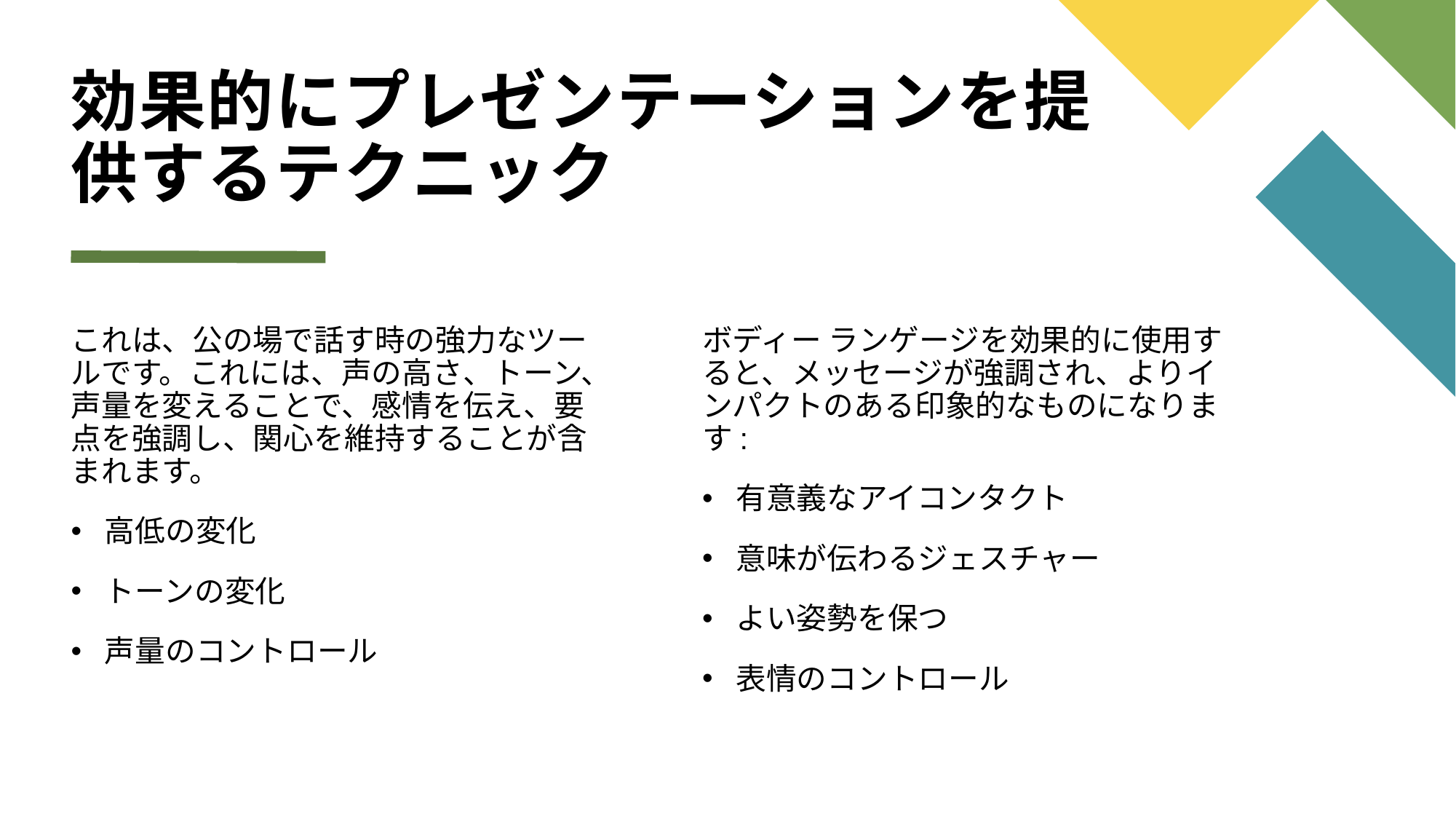

# 効果的にプレゼンテーションを提供するテクニック
これは、公の場で話す時の強力なツールです。これには、声の高さ、トーン、声量を変えることで、感情を伝え、要点を強調し、関心を維持することが含まれます。
高低の変化
トーンの変化
声量​​のコントロール
ボディー ランゲージを効果的に使用すると、メッセージが強調され、よりインパクトのある印象的なものになります:
有意義なアイコンタクト
意味が伝わるジェスチャー
よい姿勢を保つ
表情のコントロール